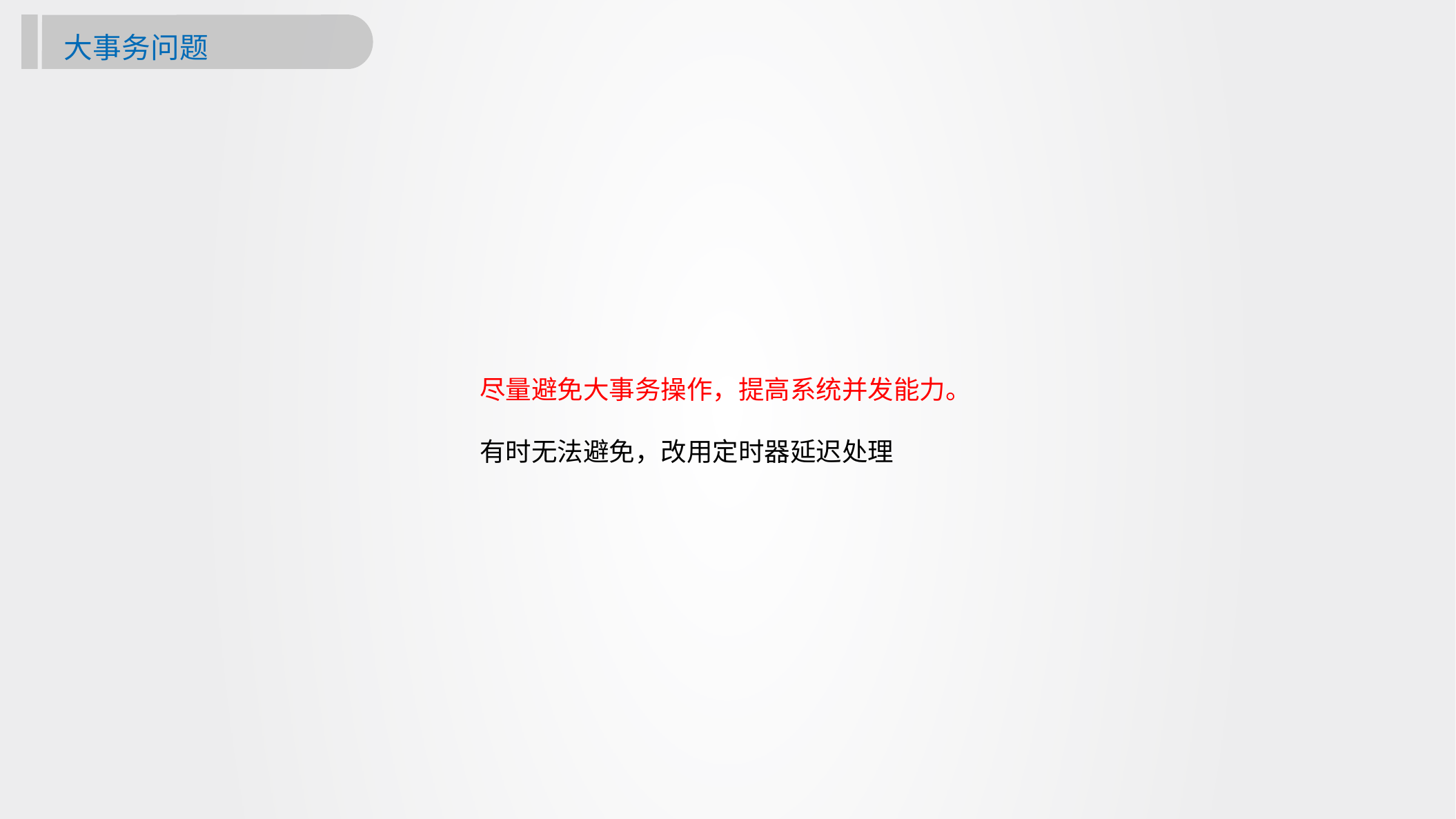

大事务问题
尽量避免大事务操作，提高系统并发能力。

有时无法避免，改用定时器延迟处理